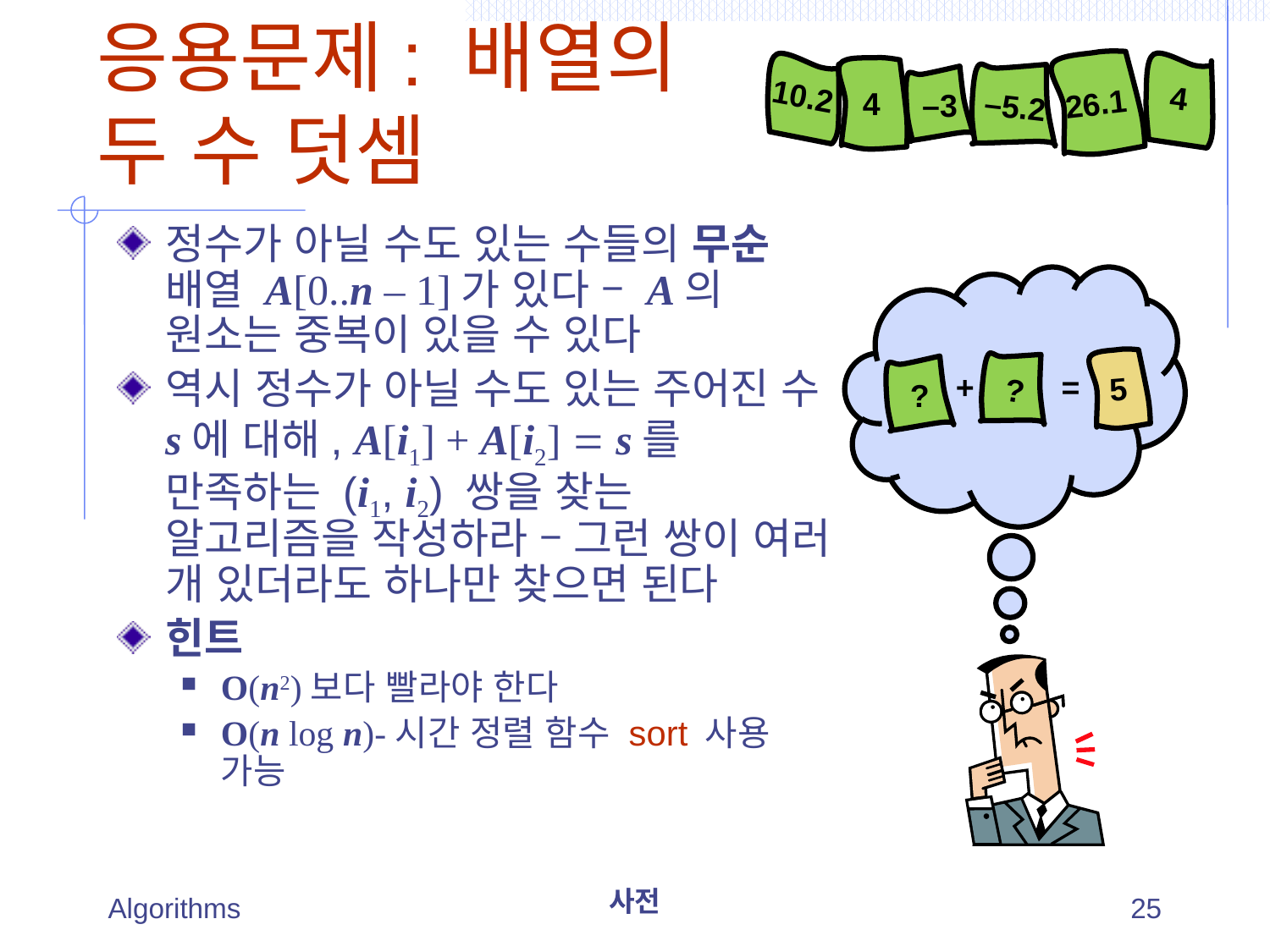

# 응용문제: 배열의 두 수 덧셈
4
26.1
10.2
4
–5.2
–3
정수가 아닐 수도 있는 수들의 무순 배열 A[0..n – 1]가 있다 – A의 원소는 중복이 있을 수 있다
역시 정수가 아닐 수도 있는 주어진 수 s에 대해, A[i1] + A[i2] = s를 만족하는 (i1, i2) 쌍을 찾는 알고리즘을 작성하라 – 그런 쌍이 여러 개 있더라도 하나만 찾으면 된다
힌트
O(n2)보다 빨라야 한다
O(n log n)-시간 정렬 함수 sort 사용 가능

5
?
?
+
=

Algorithms
사전
25